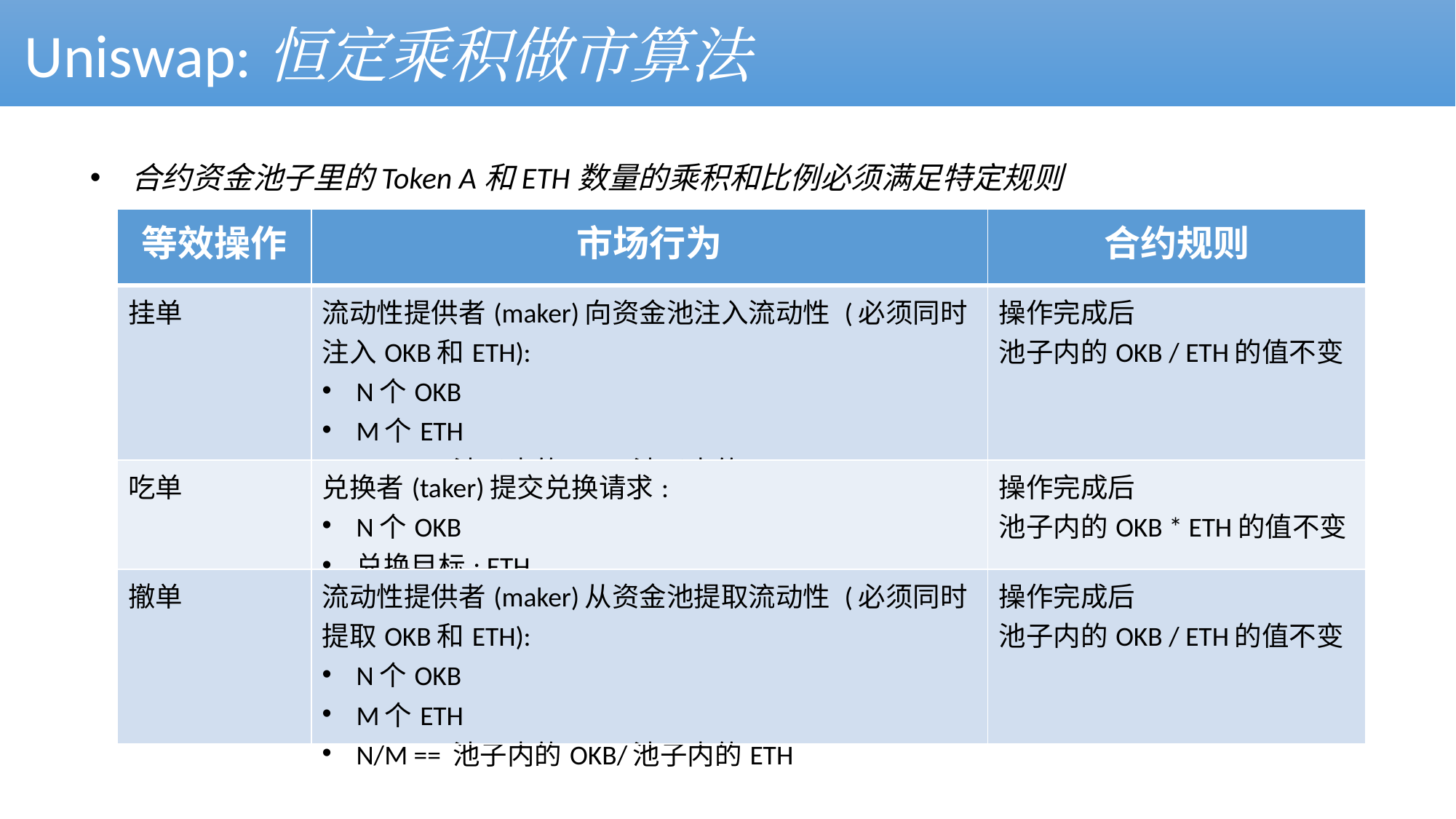

Uniswap:恒定乘积做市算法
合约资金池子里的Token A和ETH数量的乘积和比例必须满足特定规则
| 等效操作 | 市场行为 | 合约规则 |
| --- | --- | --- |
| 挂单 | 流动性提供者(maker)向资金池注入流动性 (必须同时注入OKB和ETH): N个OKB M个ETH N/M == 池子内的OKB/池子内的ETH | 操作完成后 池子内的OKB / ETH的值不变 |
| 吃单 | 兑换者(taker)提交兑换请求: N个OKB 兑换目标: ETH | 操作完成后 池子内的OKB \* ETH的值不变 |
| 撤单 | 流动性提供者(maker)从资金池提取流动性 (必须同时提取OKB和ETH): N个OKB M个ETH N/M == 池子内的OKB/池子内的ETH | 操作完成后 池子内的OKB / ETH的值不变 |